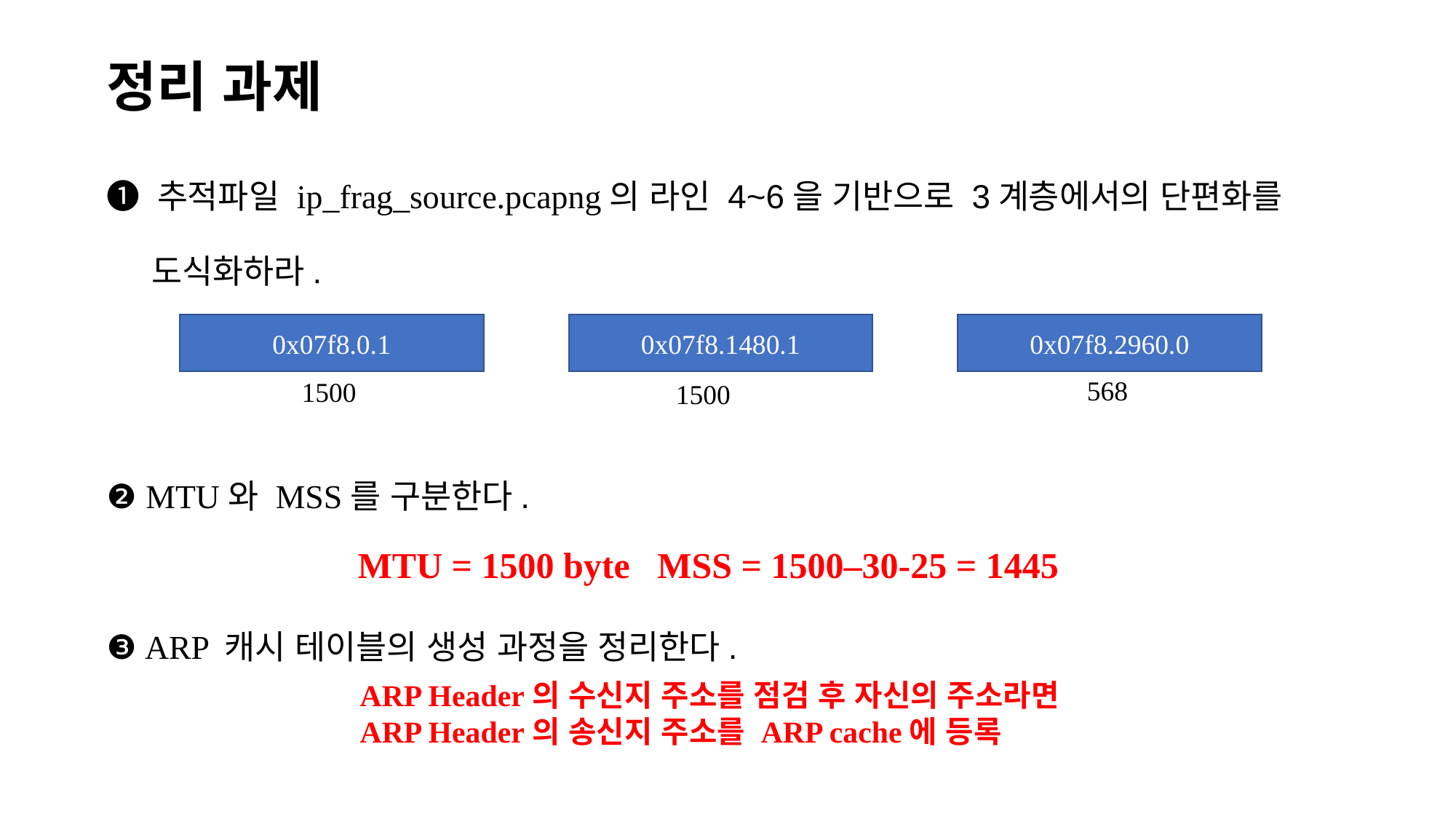

# 정리 과제
❶ 추적파일 ip_frag_source.pcapng의 라인 4~6을 기반으로 3계층에서의 단편화를
    도식화하라.

❷ MTU와 MSS를 구분한다.

❸ ARP 캐시 테이블의 생성 과정을 정리한다.
0x07f8.0.1
0x07f8.1480.1
0x07f8.2960.0
568
1500
1500
MTU = 1500 byte   MSS = 1500–30-25 = 1445
ARP Header의 수신지 주소를 점검 후 자신의 주소라면
ARP Header의 송신지 주소를 ARP cache에 등록